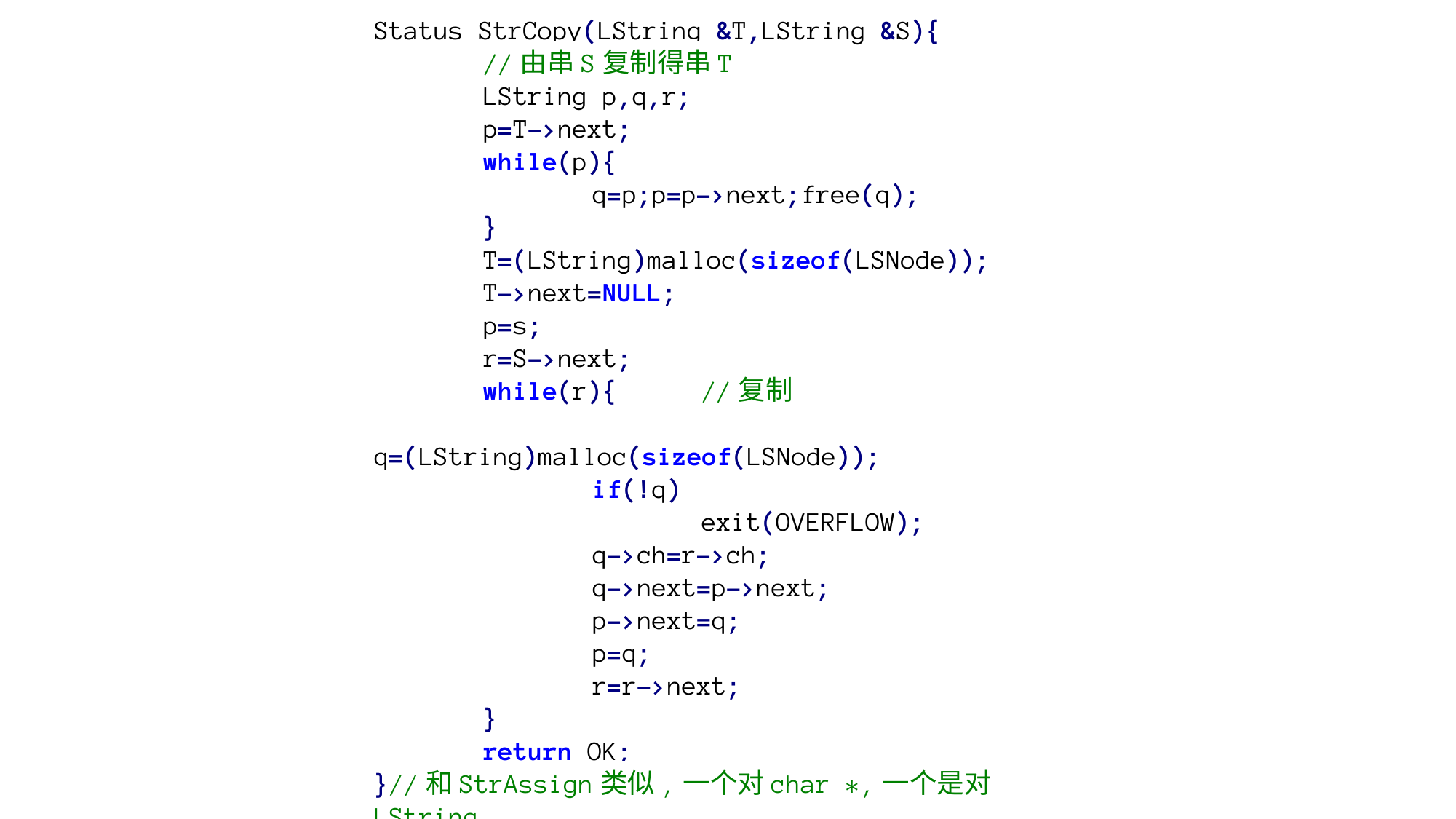

Status StrCopy(LString &T,LString &S){
	//由串S复制得串T
	LString p,q,r;
	p=T->next;
	while(p){
		q=p;p=p->next;free(q);
	}
	T=(LString)malloc(sizeof(LSNode));
	T->next=NULL;
	p=s;
	r=S->next;
	while(r){	//复制
		q=(LString)malloc(sizeof(LSNode));
		if(!q)
			exit(OVERFLOW);
		q->ch=r->ch;
		q->next=p->next;
		p->next=q;
		p=q;
		r=r->next;
	}
	return OK;
}//和StrAssign类似,一个对char *,一个是对LString